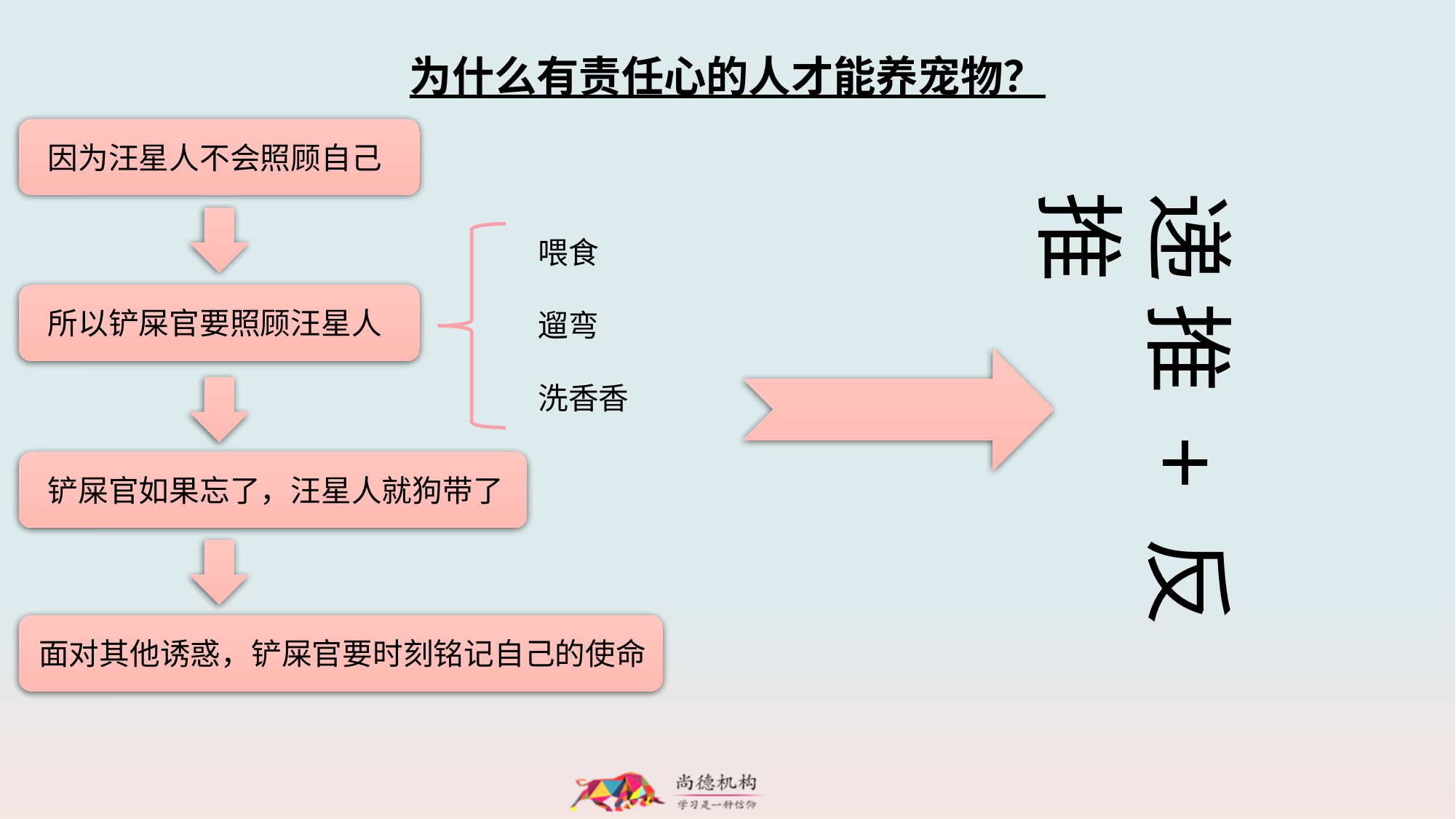

为什么有责任心的人才能养宠物？

因为汪星人不会照顾自己
递 推 + 反 推

喂食

遛弯

洗香香

所以铲屎官要照顾汪星人

铲屎官如果忘了，汪星人就狗带了

面对其他诱惑，铲屎官要时刻铭记自己的使命